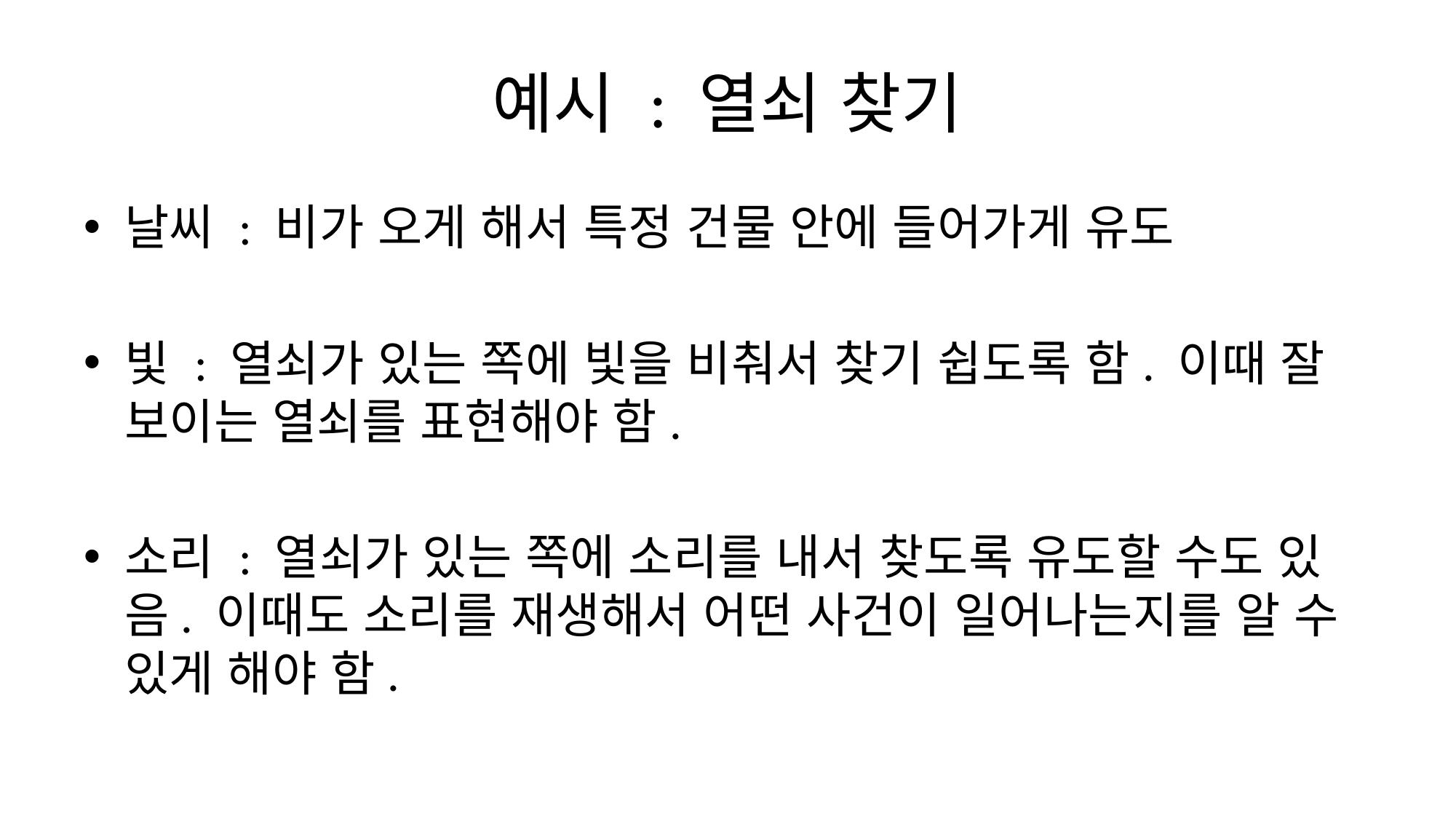

# 예시 : 열쇠 찾기
날씨 : 비가 오게 해서 특정 건물 안에 들어가게 유도

빛 : 열쇠가 있는 쪽에 빛을 비춰서 찾기 쉽도록 함. 이때 잘 보이는 열쇠를 표현해야 함.

소리 : 열쇠가 있는 쪽에 소리를 내서 찾도록 유도할 수도 있음. 이때도 소리를 재생해서 어떤 사건이 일어나는지를 알 수 있게 해야 함.